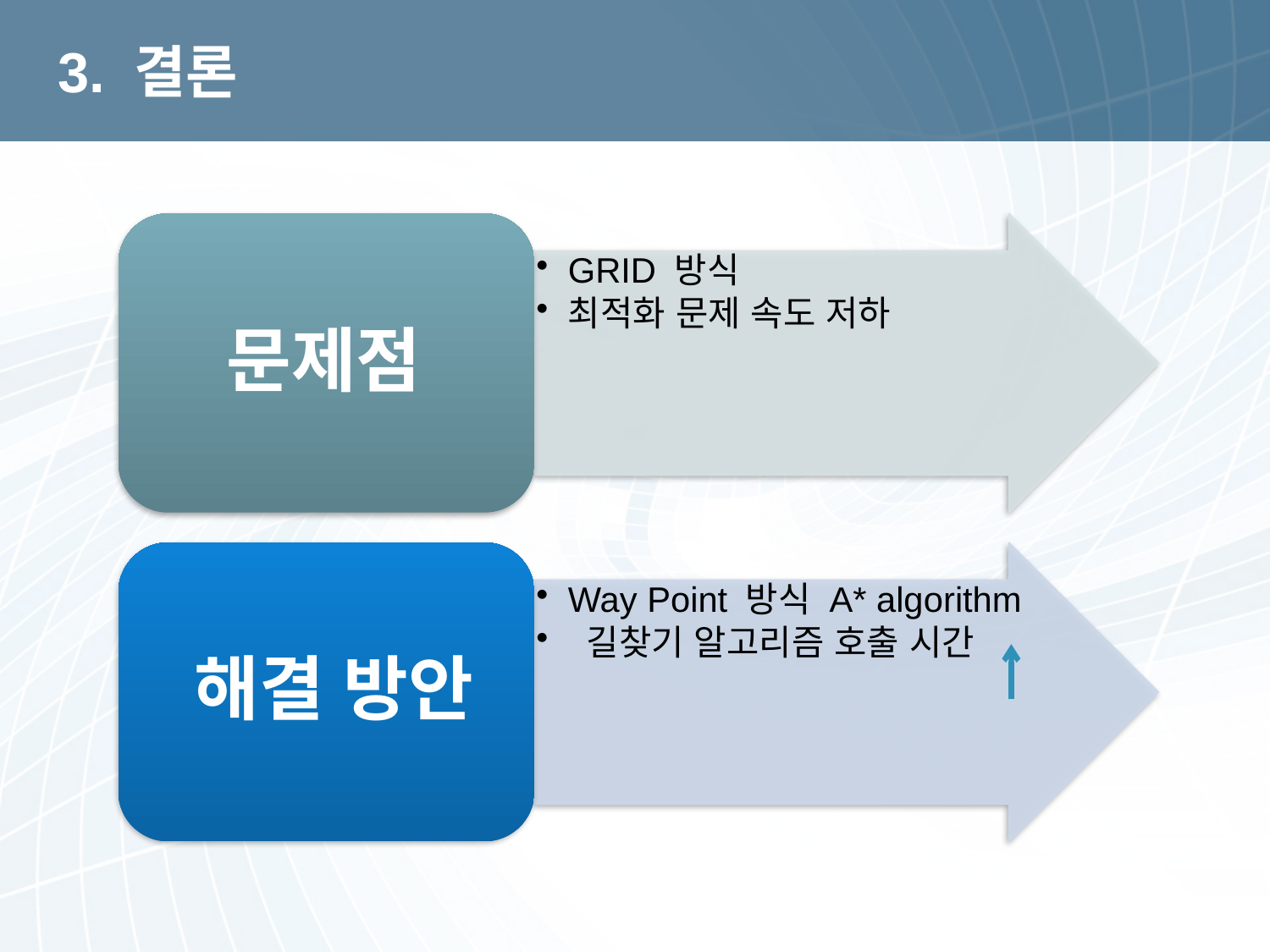

# 3. 결론
GRID 방식
최적화 문제 속도 저하
문제점
Way Point 방식 A* algorithm
 길찾기 알고리즘 호출 시간
해결 방안